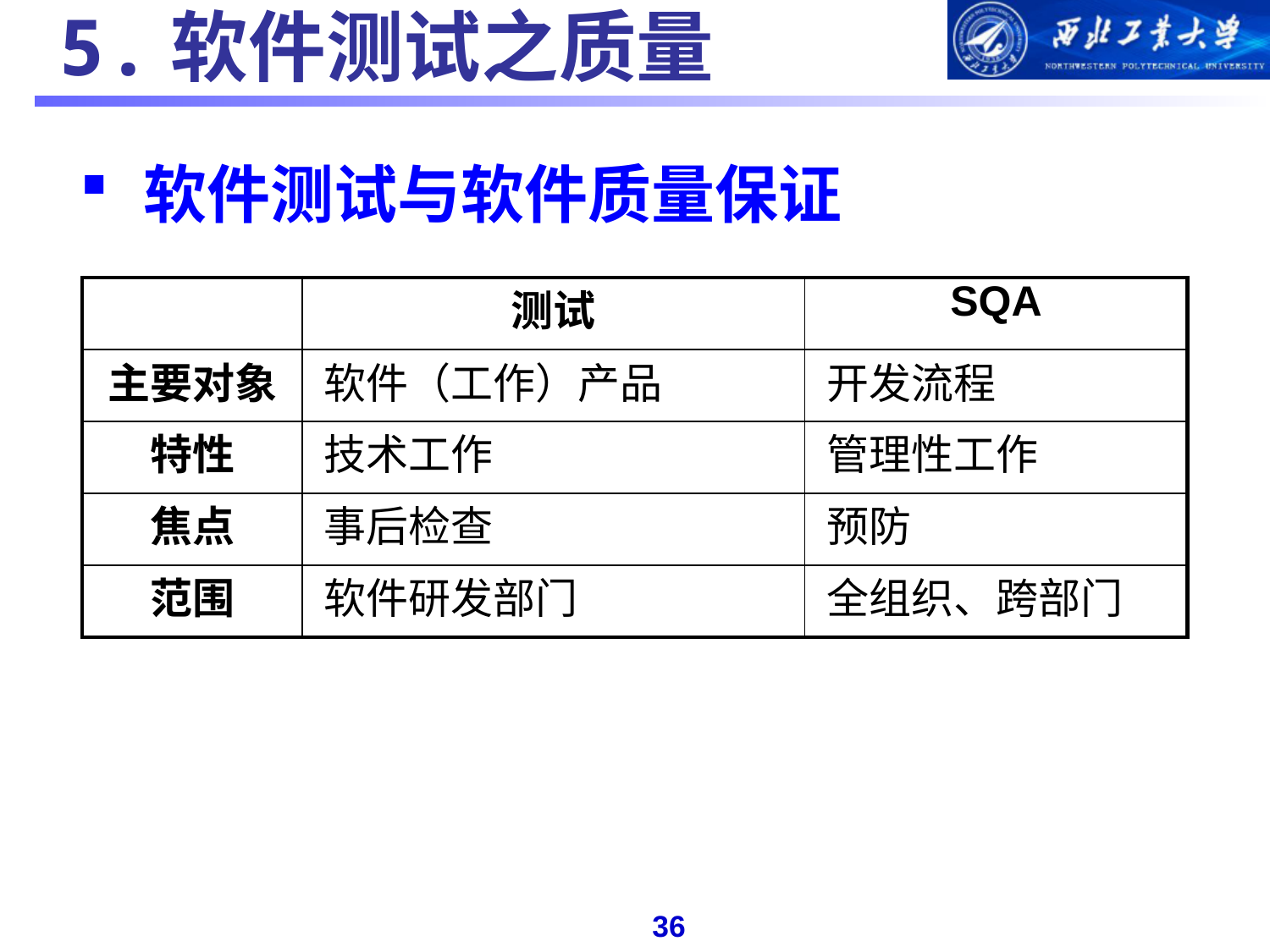

#
 5.软件测试之质量
软件测试与软件质量保证
|  | 测试 | SQA |
| --- | --- | --- |
| 主要对象 | 软件（工作）产品 | 开发流程 |
| 特性 | 技术工作 | 管理性工作 |
| 焦点 | 事后检查 | 预防 |
| 范围 | 软件研发部门 | 全组织、跨部门 |